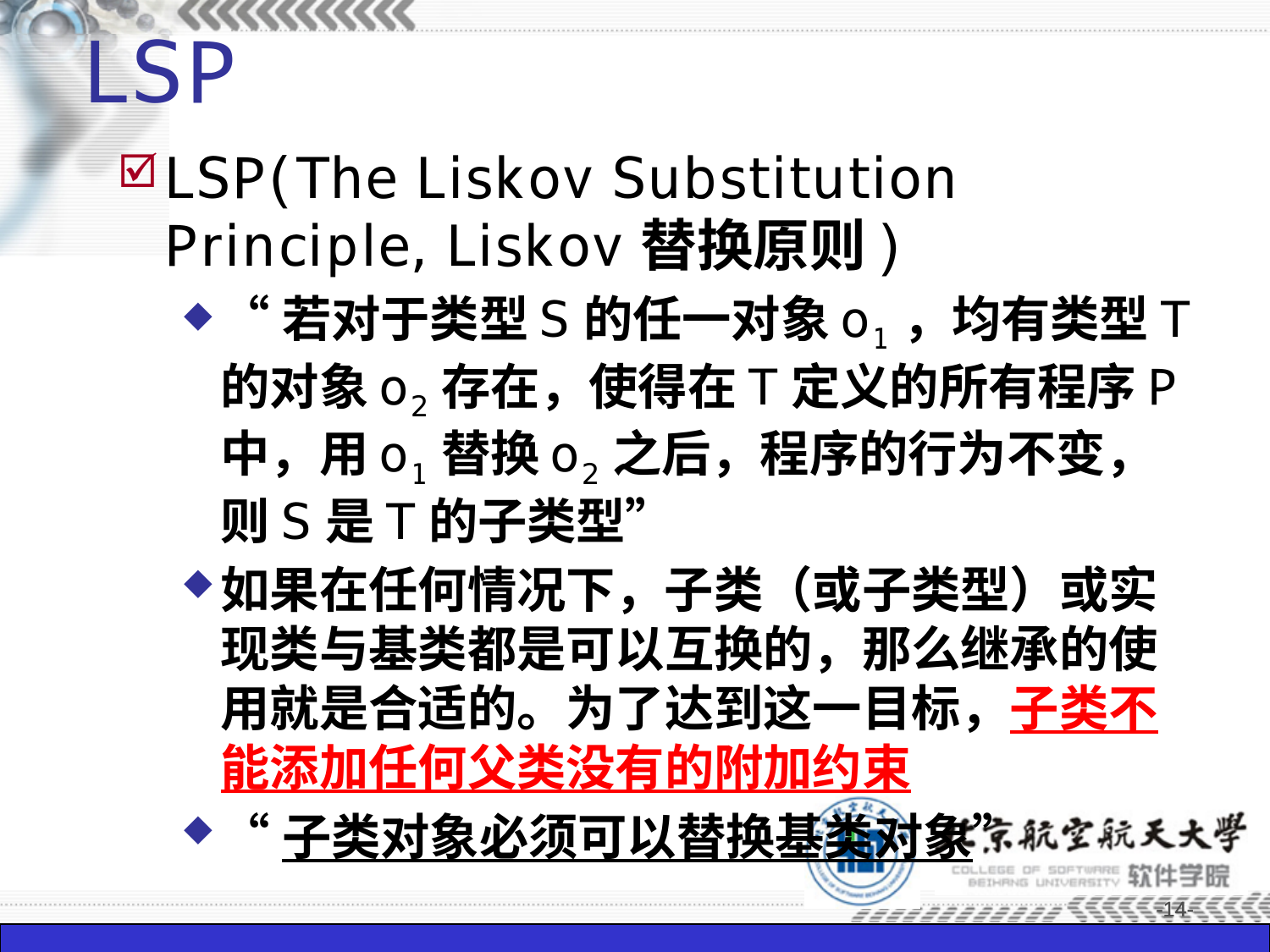

LSP
LSP(The Liskov Substitution Principle, Liskov替换原则)
“若对于类型S的任一对象o1，均有类型T的对象o2存在，使得在T定义的所有程序P中，用o1替换o2之后，程序的行为不变，则S是T的子类型”
如果在任何情况下，子类（或子类型）或实现类与基类都是可以互换的，那么继承的使用就是合适的。为了达到这一目标，子类不能添加任何父类没有的附加约束
“子类对象必须可以替换基类对象”
-14-
-14-